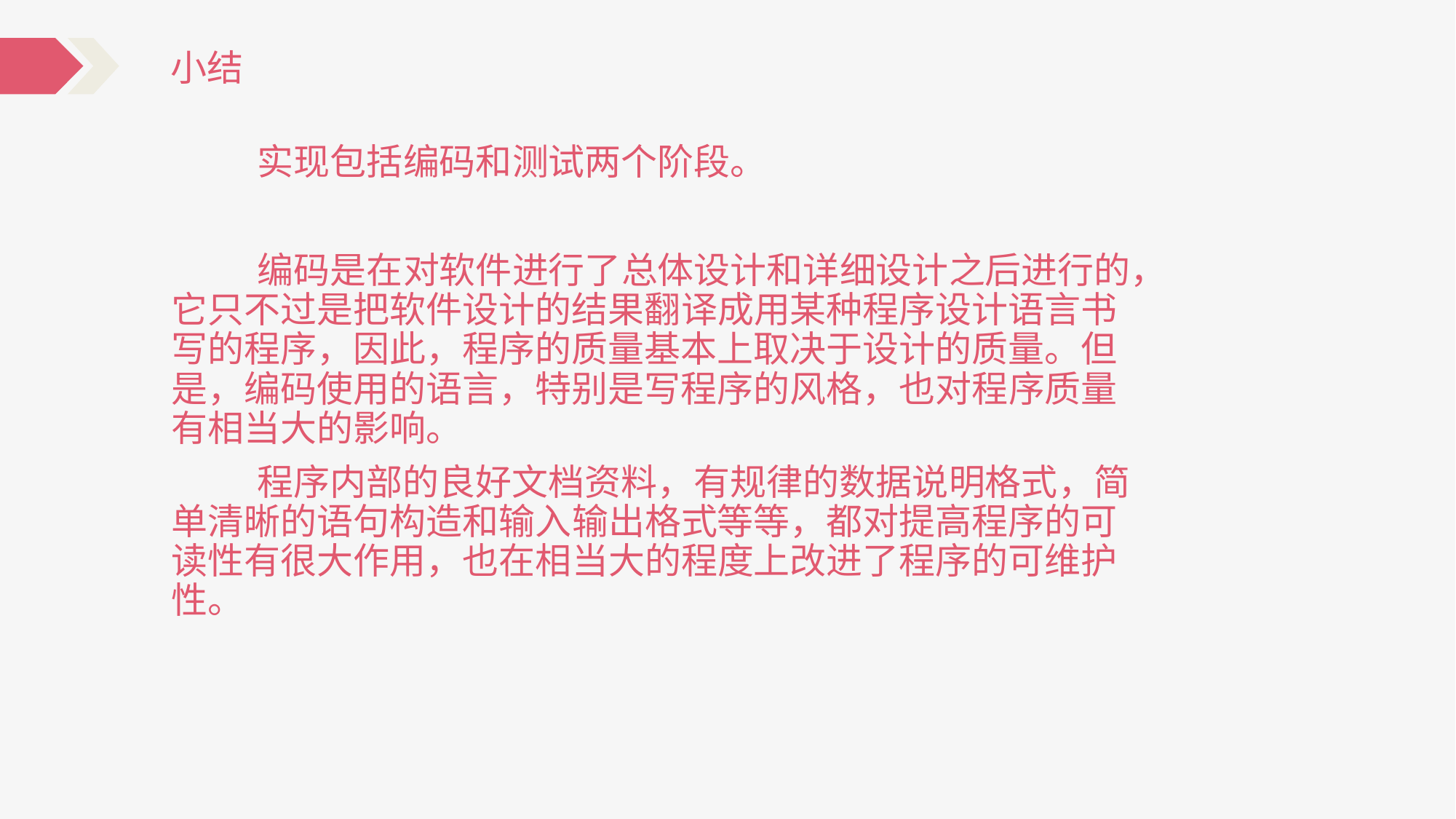

小结
实现包括编码和测试两个阶段。

编码是在对软件进行了总体设计和详细设计之后进行的，它只不过是把软件设计的结果翻译成用某种程序设计语言书写的程序，因此，程序的质量基本上取决于设计的质量。但是，编码使用的语言，特别是写程序的风格，也对程序质量有相当大的影响。
程序内部的良好文档资料，有规律的数据说明格式，简单清晰的语句构造和输入输出格式等等，都对提高程序的可读性有很大作用，也在相当大的程度上改进了程序的可维护性。